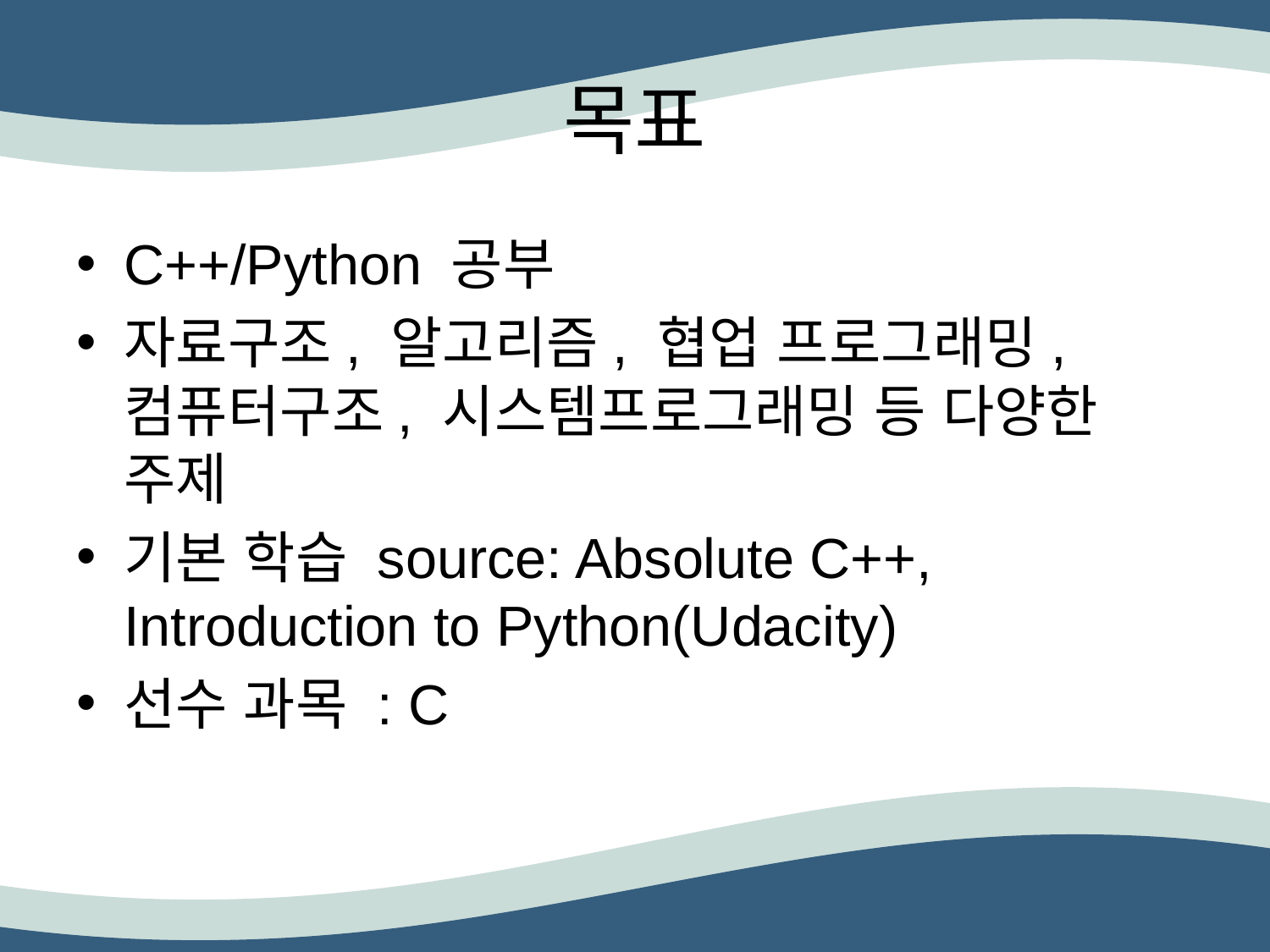

# 목표
C++/Python 공부
자료구조, 알고리즘, 협업 프로그래밍, 컴퓨터구조, 시스템프로그래밍 등 다양한 주제
기본 학습 source: Absolute C++, Introduction to Python(Udacity)
선수 과목 : C